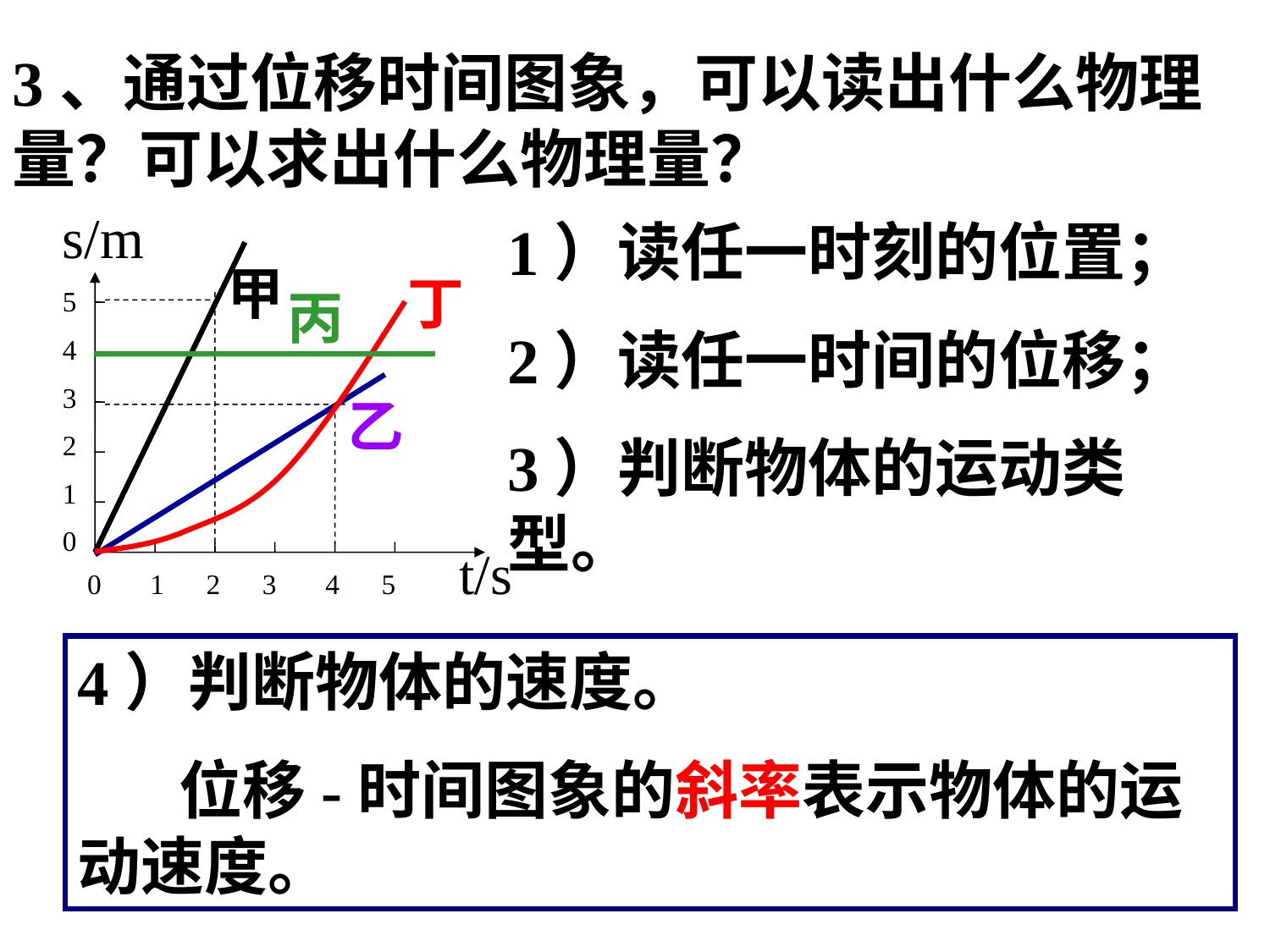

3、通过位移时间图象，可以读出什么物理量？可以求出什么物理量？
s/m
5
4
3
2
1
0

0       1      2      3       4      5         t/s

1）读任一时刻的位置；
2）读任一时间的位移；
3）判断物体的运动类型。
甲
丁
丙

乙
4）判断物体的速度。
      位移-时间图象的斜率表示物体的运动速度。